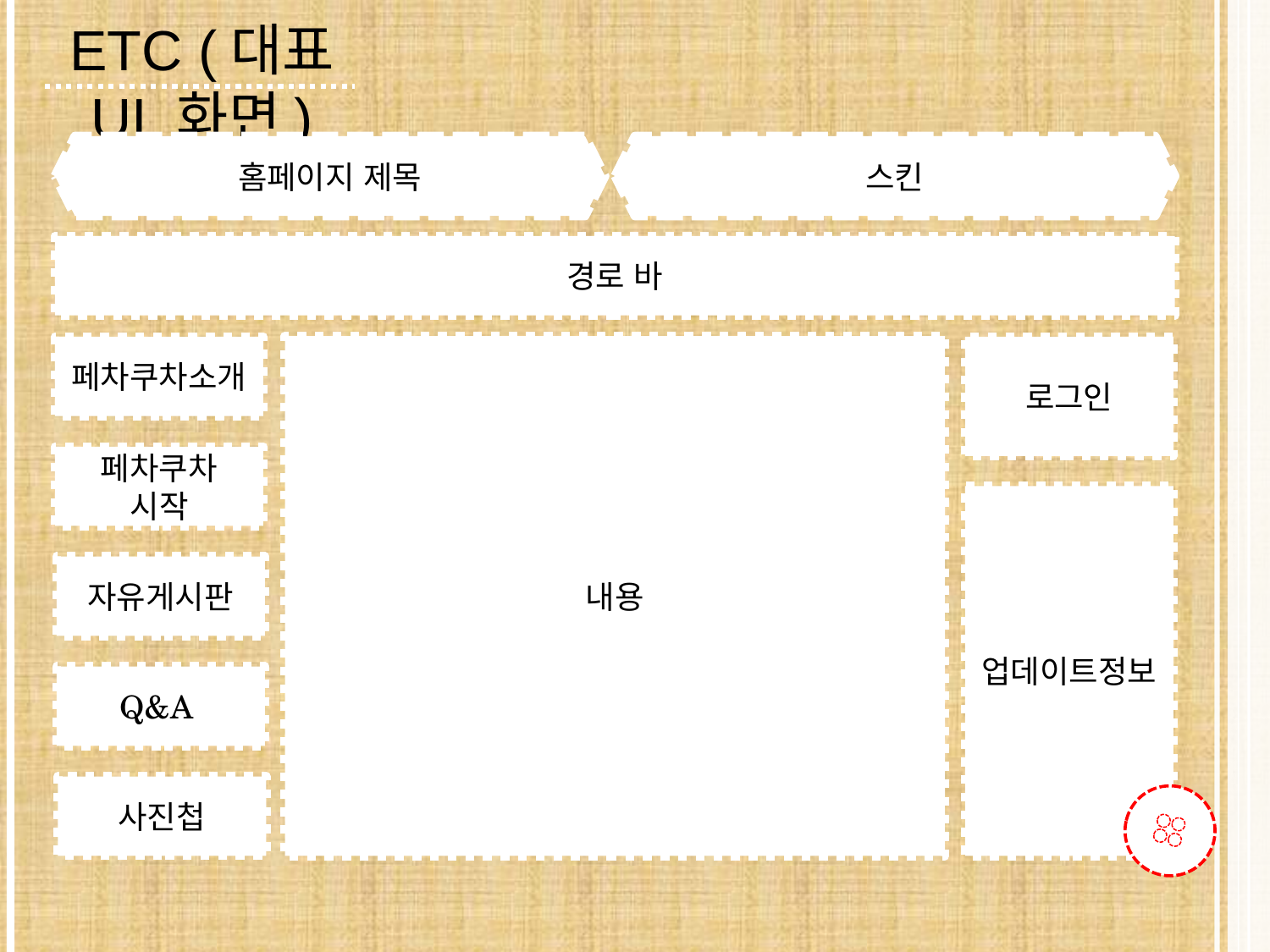

ETC (대표 UI 화면)
홈페이지 제목
스킨
경로 바
내용
페차쿠차소개
로그인
페차쿠차 시작
업데이트정보
자유게시판
Q&A
사진첩